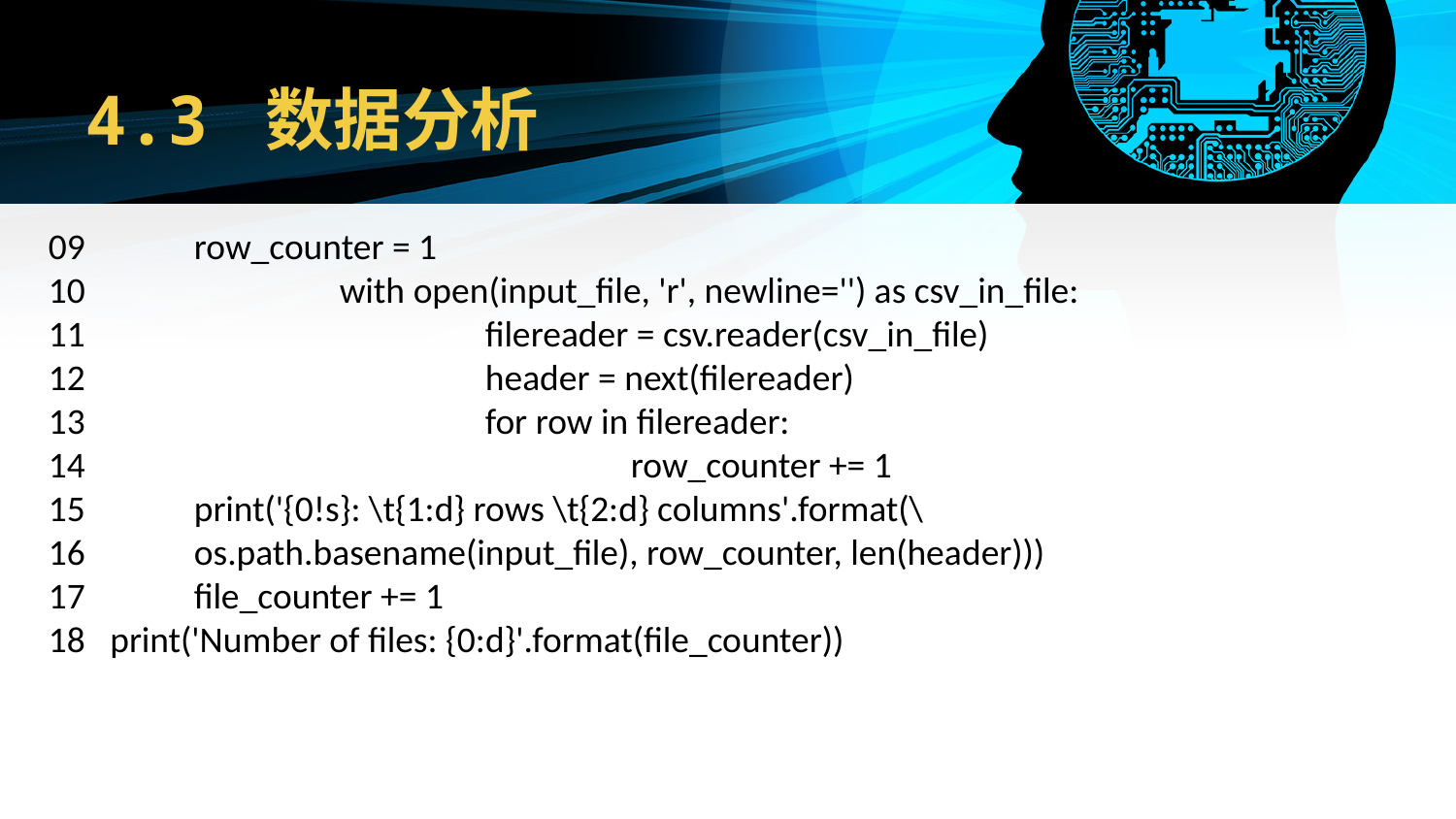

# 4.3 数据分析
09     	row_counter = 1
10   		with open(input_file, 'r', newline='') as csv_in_file:
11   			filereader = csv.reader(csv_in_file)
12   			header = next(filereader)
13   			for row in filereader:
14   				row_counter += 1
15   	print('{0!s}: \t{1:d} rows \t{2:d} columns'.format(\
16   	os.path.basename(input_file), row_counter, len(header)))
17   	file_counter += 1
18   print('Number of files: {0:d}'.format(file_counter))